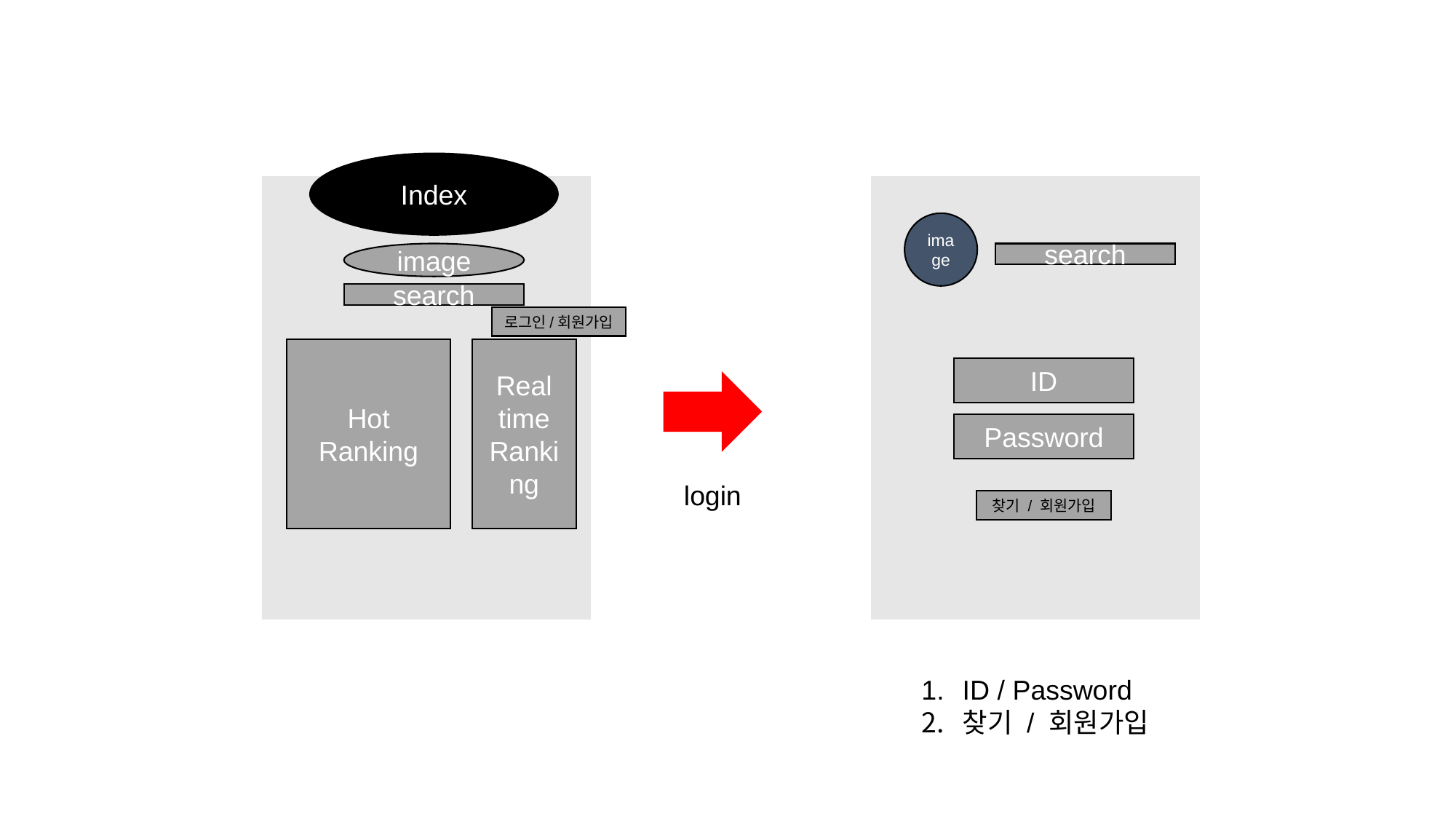

Index

image
image
search
search
로그인/회원가입
Hot Ranking
Real time Ranking
ID

Password
login
찾기 / 회원가입
ID / Password
찾기 / 회원가입